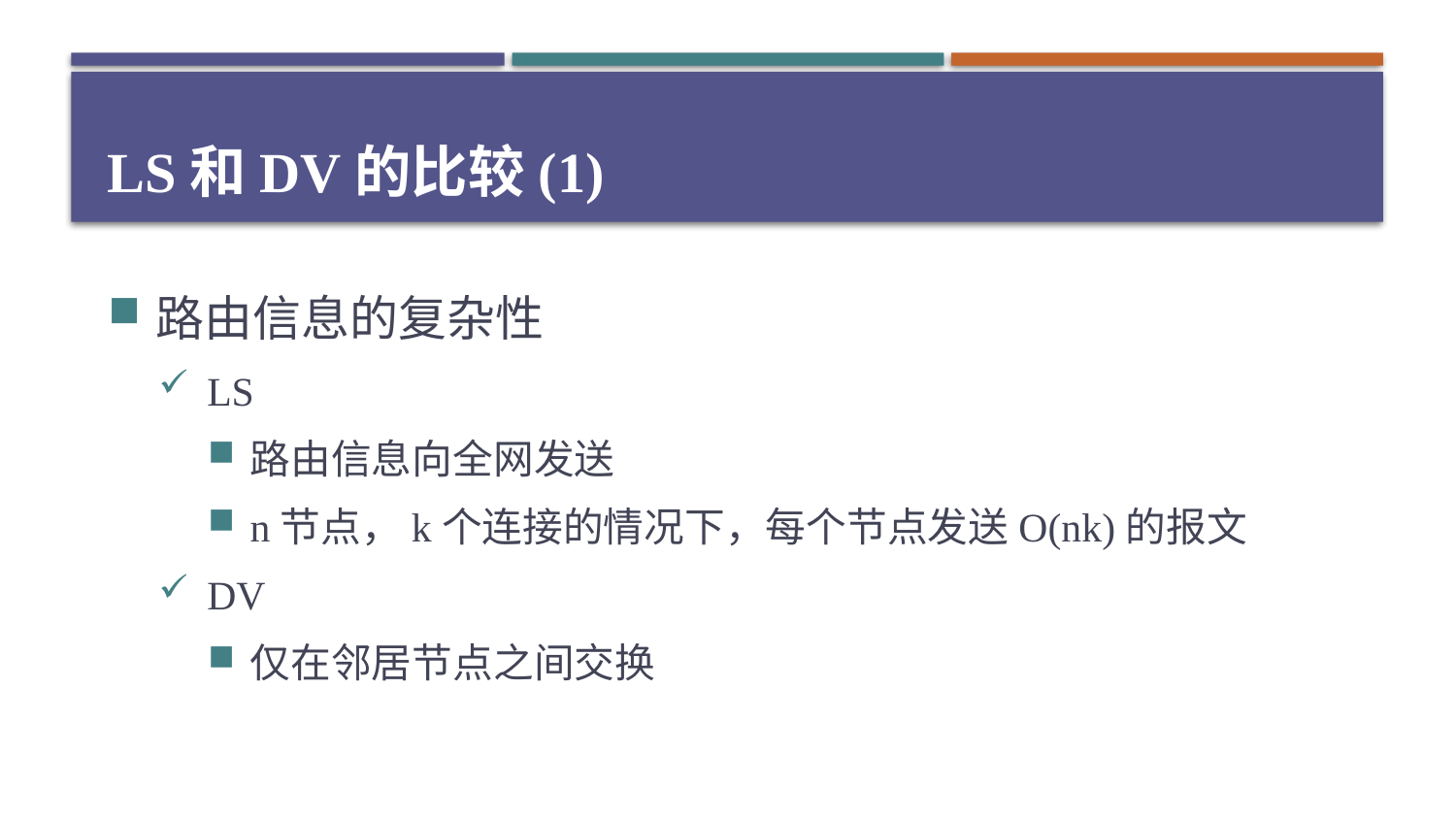

# LS和DV的比较(1)
路由信息的复杂性
LS
路由信息向全网发送
n节点，k个连接的情况下，每个节点发送O(nk)的报文
DV
仅在邻居节点之间交换